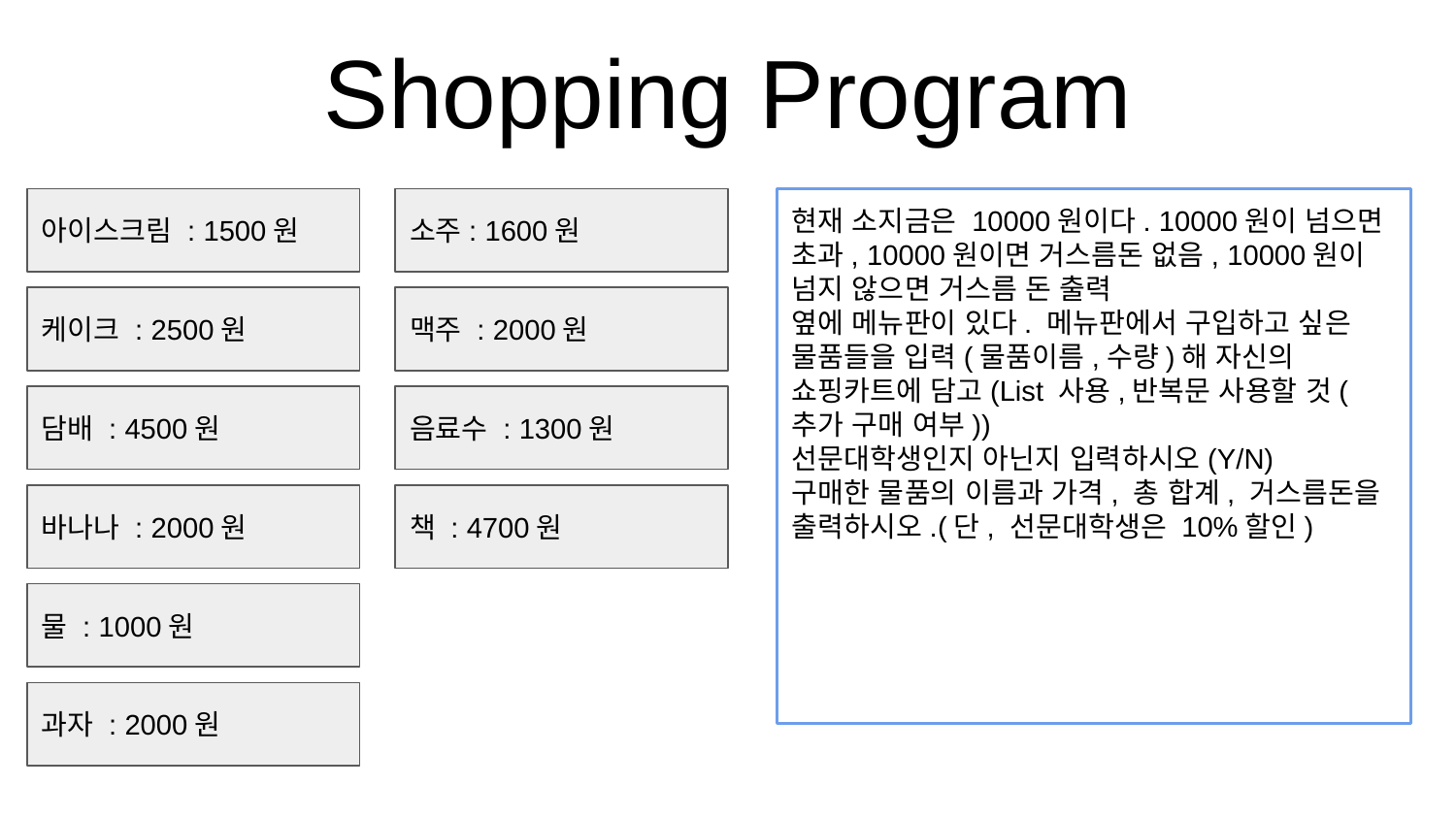

# Shopping Program
소주: 1600원
아이스크림 : 1500원
현재 소지금은 10000원이다. 10000원이 넘으면 초과, 10000원이면 거스름돈 없음, 10000원이 넘지 않으면 거스름 돈 출력
옆에 메뉴판이 있다. 메뉴판에서 구입하고 싶은 물품들을 입력(물품이름,수량)해 자신의 쇼핑카트에 담고(List 사용,반복문 사용할 것(추가 구매 여부))
선문대학생인지 아닌지 입력하시오(Y/N)
구매한 물품의 이름과 가격, 총 합계, 거스름돈을 출력하시오.(단, 선문대학생은 10%할인)

케이크 : 2500원
맥주 : 2000원
담배 : 4500원
음료수 : 1300원
바나나 : 2000원
책 : 4700원
물 : 1000원
과자 : 2000원